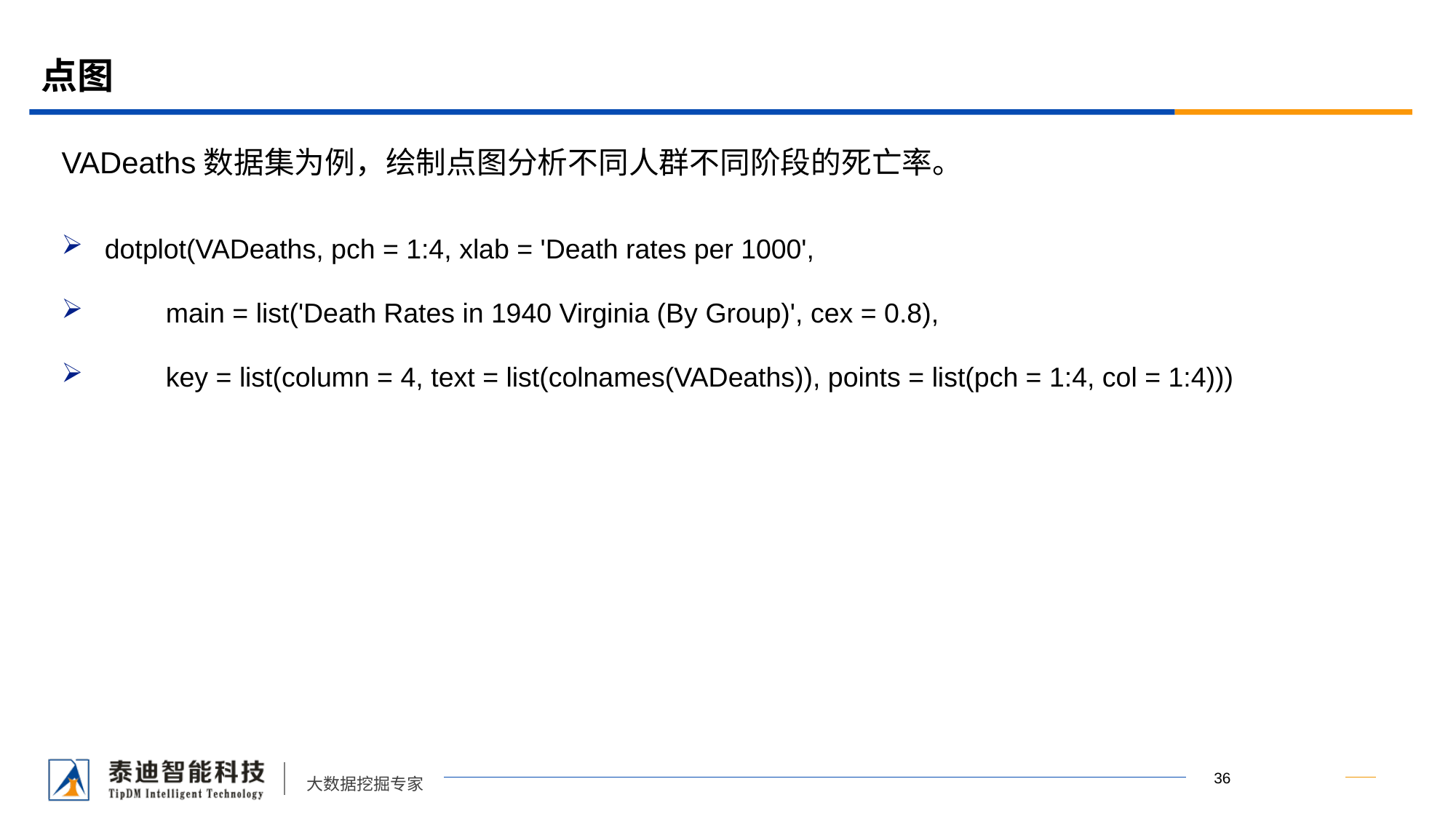

# 点图
VADeaths数据集为例，绘制点图分析不同人群不同阶段的死亡率。
dotplot(VADeaths, pch = 1:4, xlab = 'Death rates per 1000',
        main = list('Death Rates in 1940 Virginia (By Group)', cex = 0.8),
        key = list(column = 4, text = list(colnames(VADeaths)), points = list(pch = 1:4, col = 1:4)))